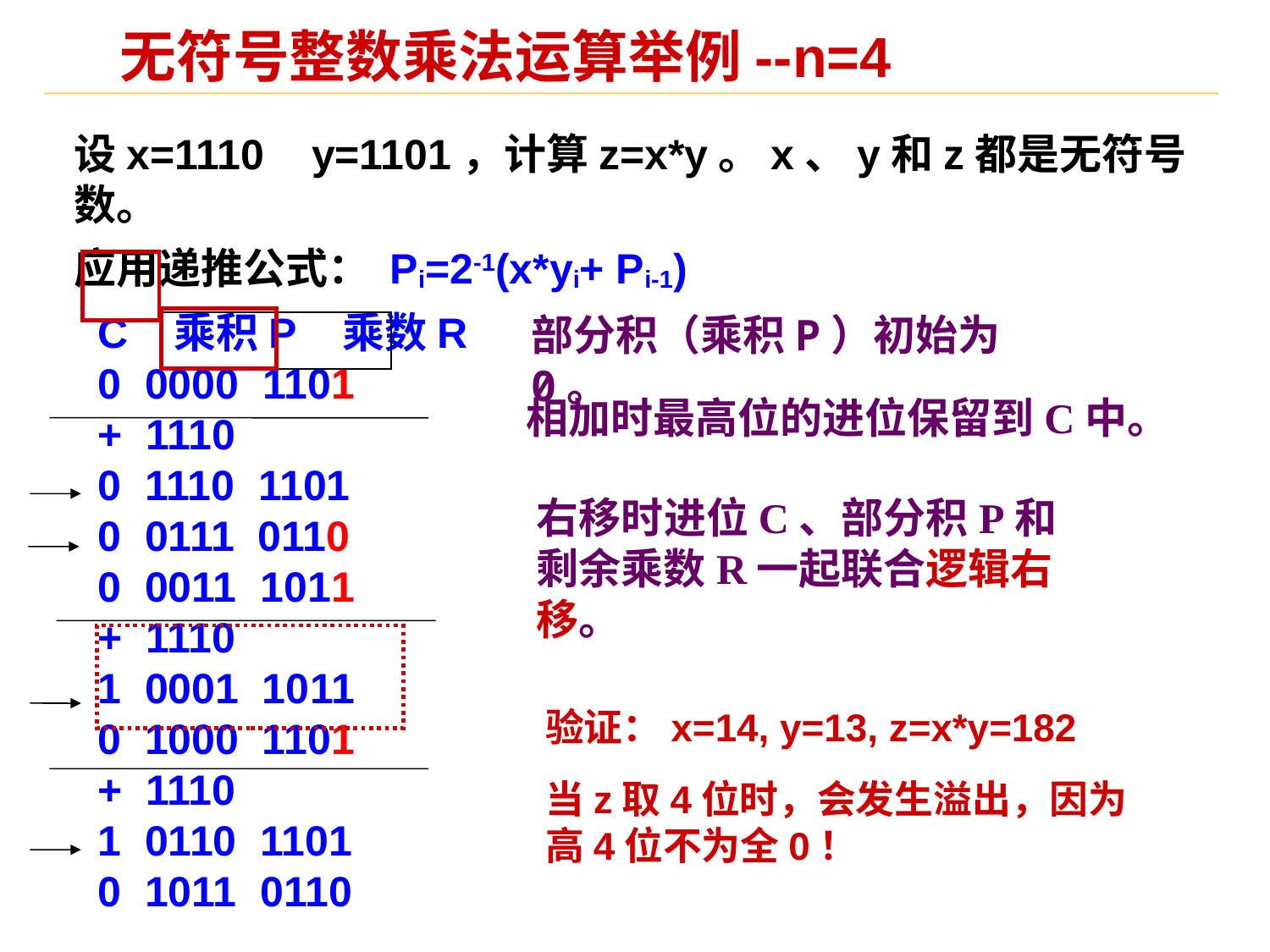

# 无符号整数乘法运算举例--n=4
设x=1110    y=1101，计算z=x*y。x、y和z都是无符号数。
应用递推公式： Pi=2-1(x*yi+ Pi-1)
  C   乘积P   乘数R
  0  0000  1101
  +  1110
  0  1110  1101
  0  0111  0110
  0  0011  1011
  +  1110
  1  0001  1011
  0  1000  1101
  +  1110
  1  0110  1101
  0  1011  0110

相加时最高位的进位保留到C中。
部分积（乘积P）初始为0。

右移时进位C、部分积P和剩余乘数R一起联合逻辑右移。

验证：x=14, y=13, z=x*y=182

当z取4位时，会发生溢出，因为高4位不为全0！

43